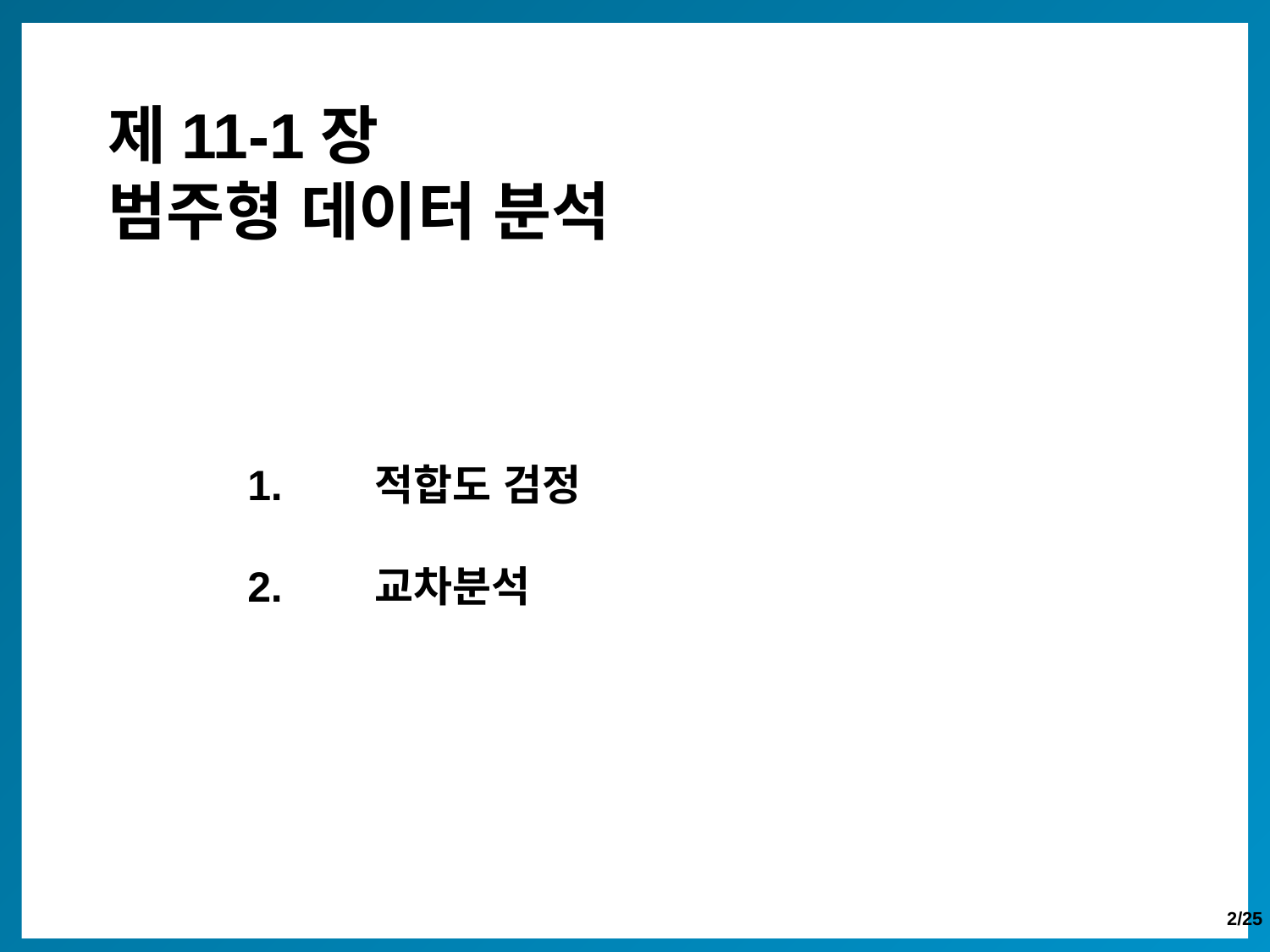

제11-1장
범주형 데이터 분석
1.	적합도 검정
2.	교차분석